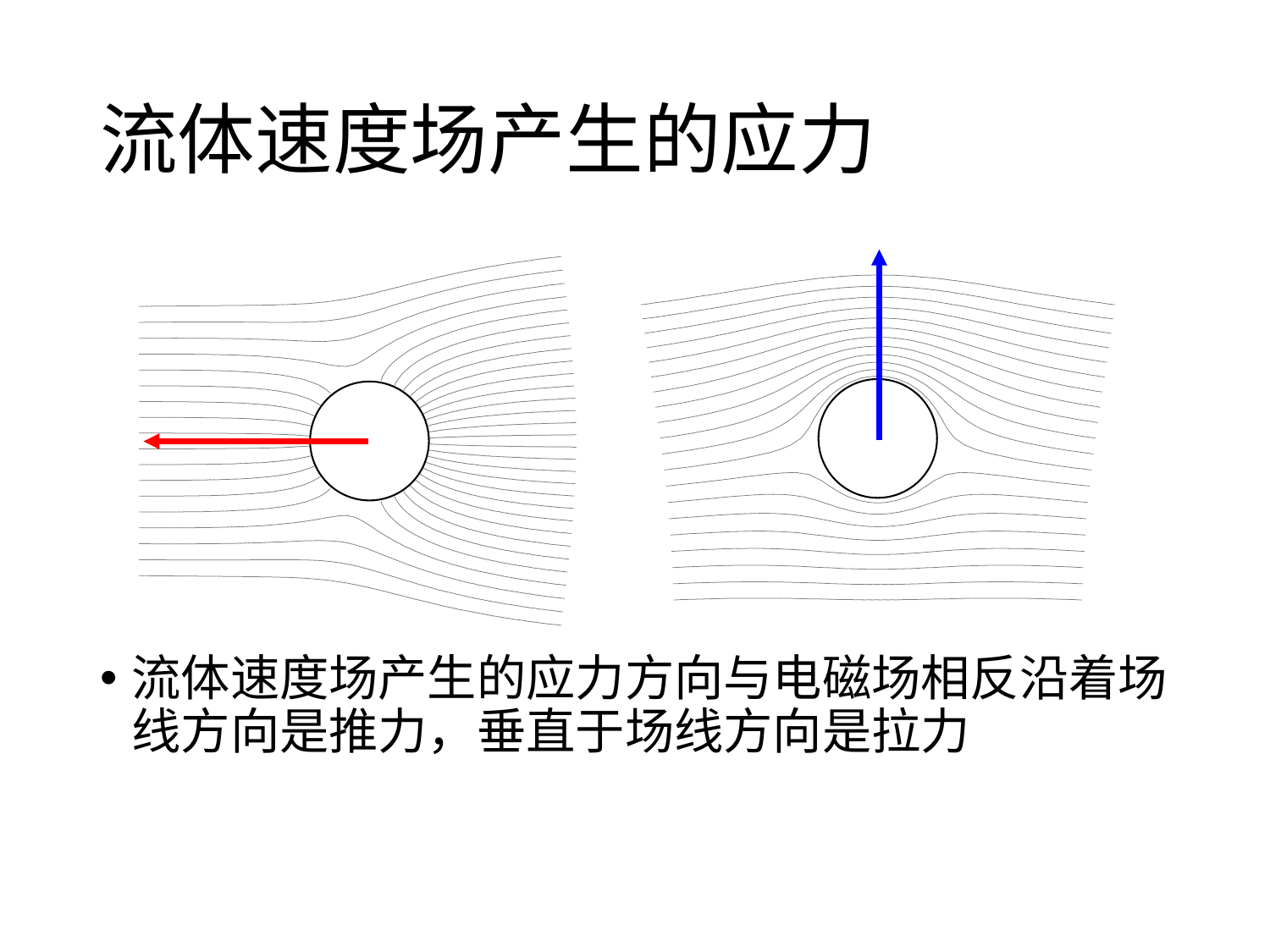

# 流体速度场产生的应力

流体速度场产生的应力方向与电磁场相反沿着场线方向是推力，垂直于场线方向是拉力